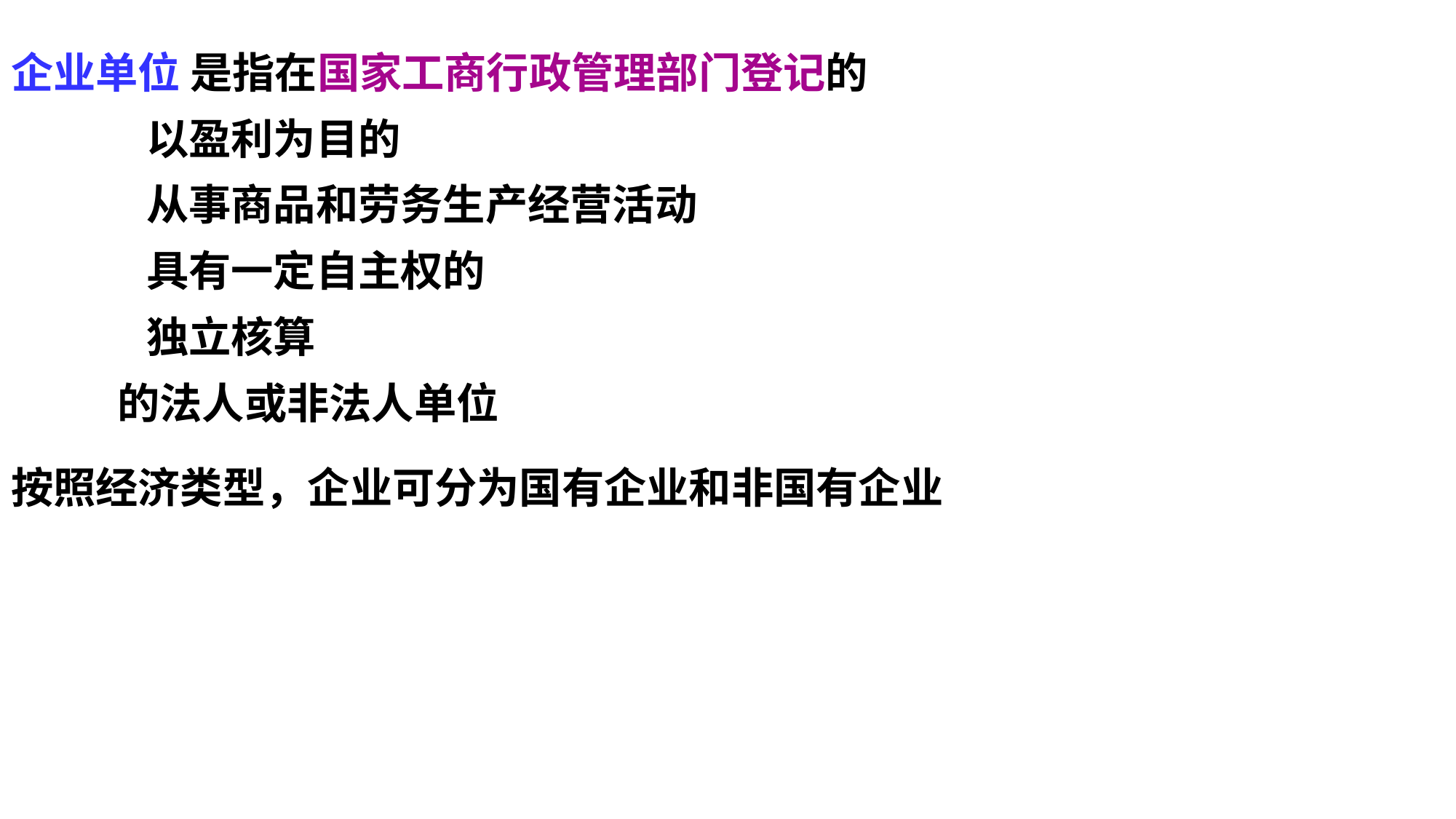

企业单位 是指在国家工商行政管理部门登记的
             以盈利为目的
             从事商品和劳务生产经营活动
             具有一定自主权的
             独立核算
          的法人或非法人单位

按照经济类型，企业可分为国有企业和非国有企业